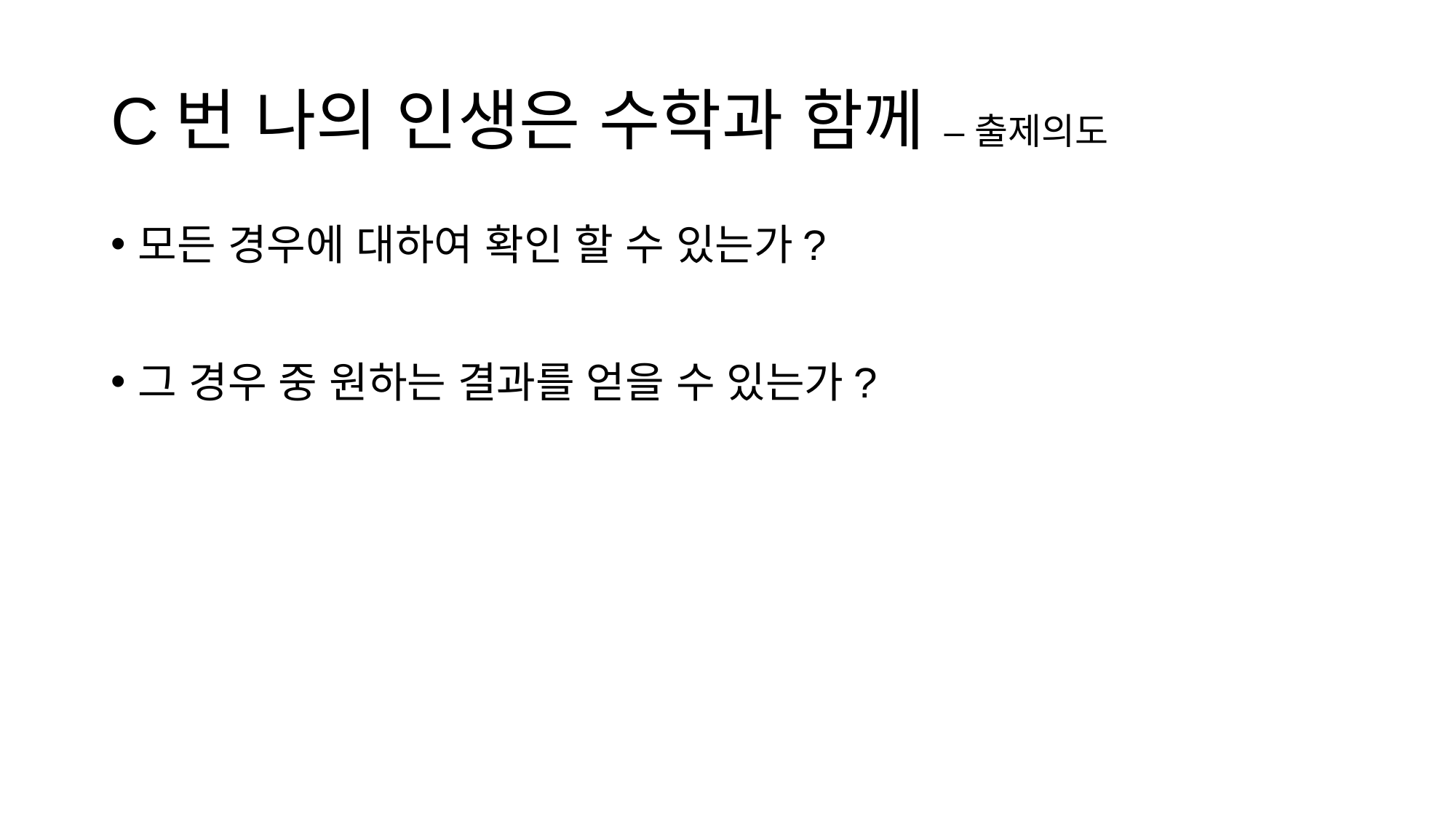

# C번 나의 인생은 수학과 함께 – 출제의도
모든 경우에 대하여 확인 할 수 있는가?

그 경우 중 원하는 결과를 얻을 수 있는가?